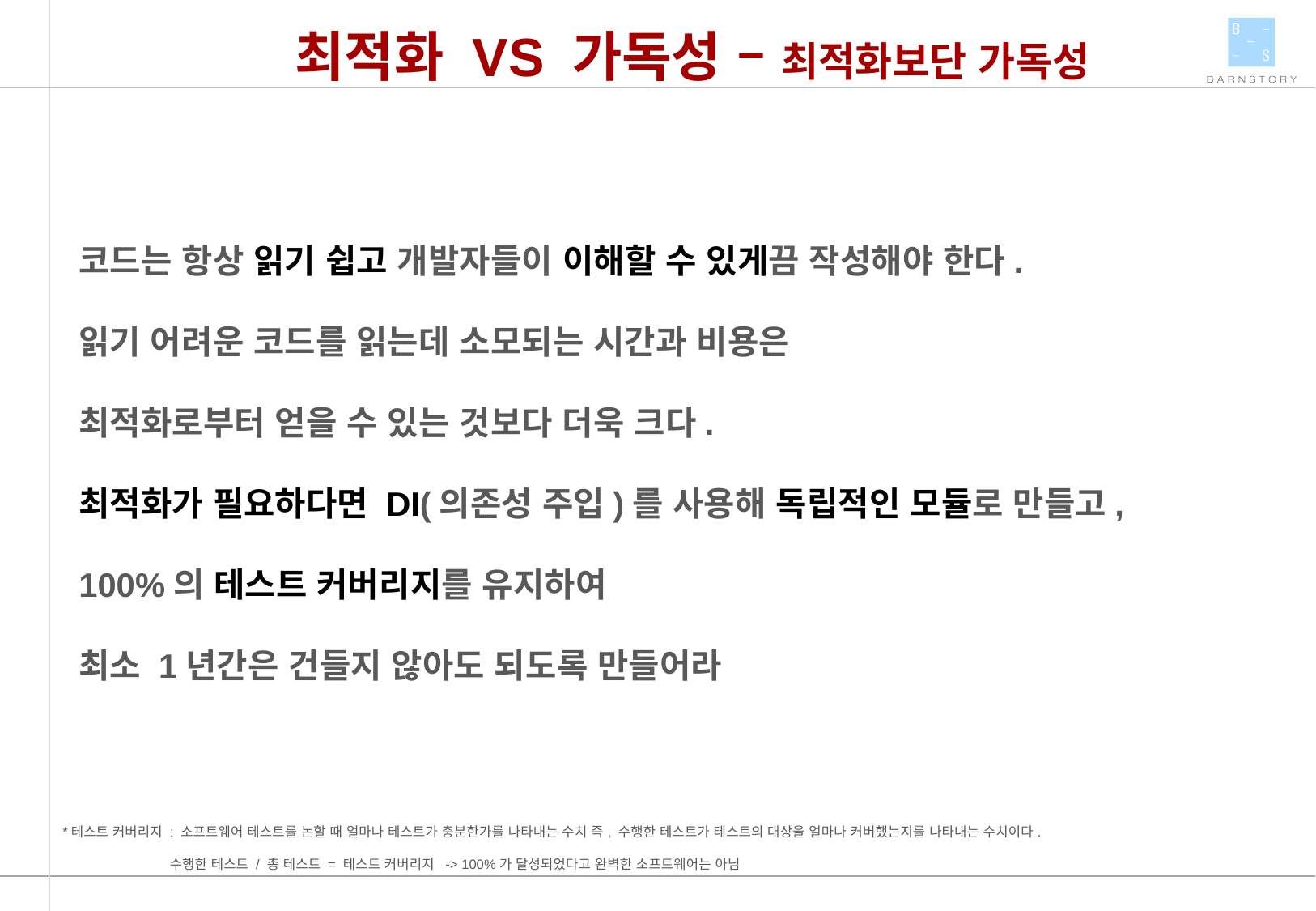

최적화 VS 가독성 – 최적화보단 가독성
코드는 항상 읽기 쉽고 개발자들이 이해할 수 있게끔 작성해야 한다.
읽기 어려운 코드를 읽는데 소모되는 시간과 비용은
최적화로부터 얻을 수 있는 것보다 더욱 크다.
최적화가 필요하다면 DI(의존성 주입)를 사용해 독립적인 모듈로 만들고, 100%의 테스트 커버리지를 유지하여
최소 1년간은 건들지 않아도 되도록 만들어라
*테스트 커버리지 : 소프트웨어 테스트를 논할 때 얼마나 테스트가 충분한가를 나타내는 수치 즉, 수행한 테스트가 테스트의 대상을 얼마나 커버했는지를 나타내는 수치이다.
                           수행한 테스트 / 총 테스트 = 테스트 커버리지  -> 100%가 달성되었다고 완벽한 소프트웨어는 아님